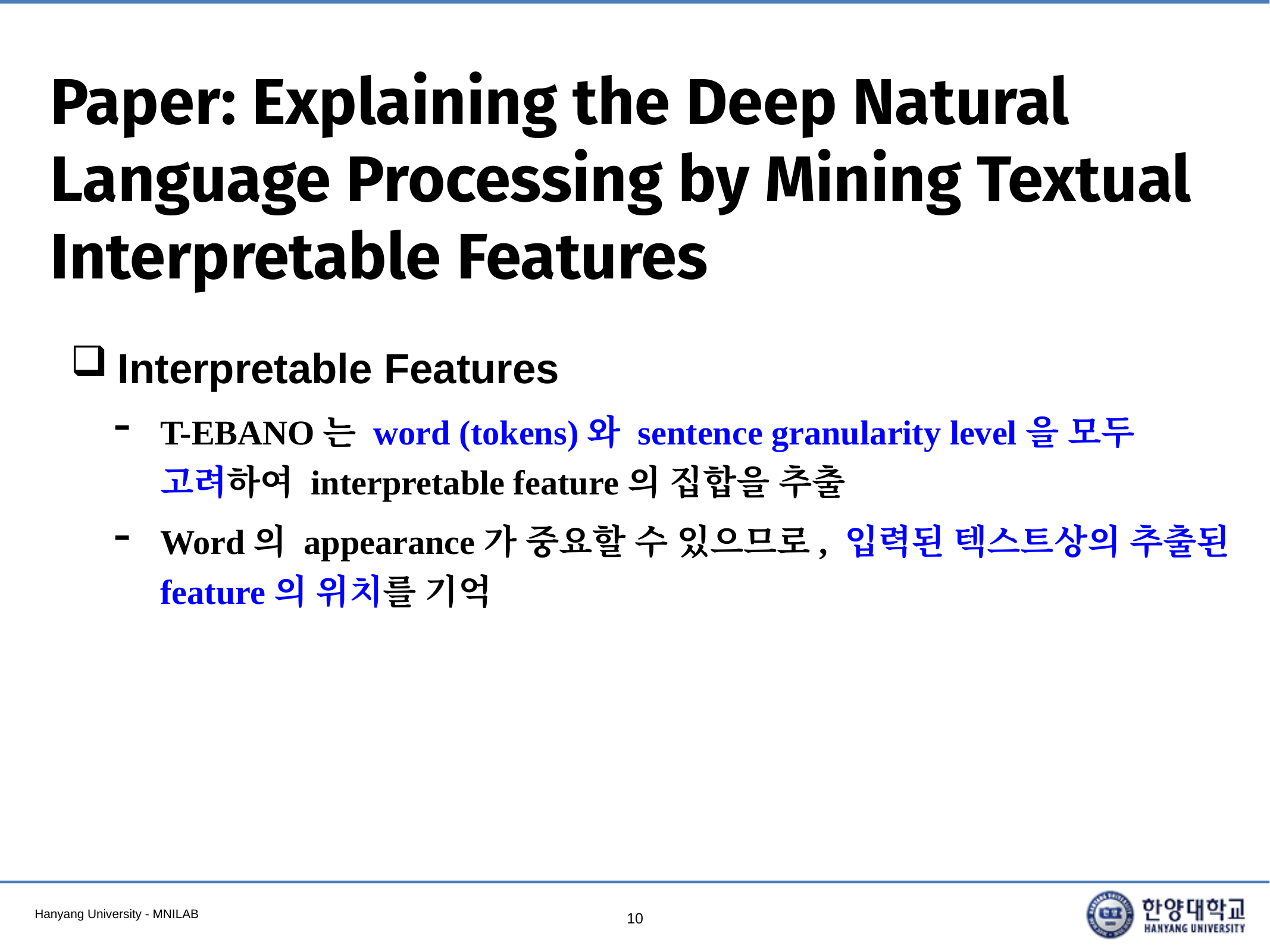

# Paper: Explaining the Deep Natural Language Processing by Mining Textual Interpretable Features
Interpretable Features
T-EBANO는 word (tokens)와 sentence granularity level을 모두 고려하여 interpretable feature의 집합을 추출
Word의 appearance가 중요할 수 있으므로, 입력된 텍스트상의 추출된 feature의 위치를 기억
10